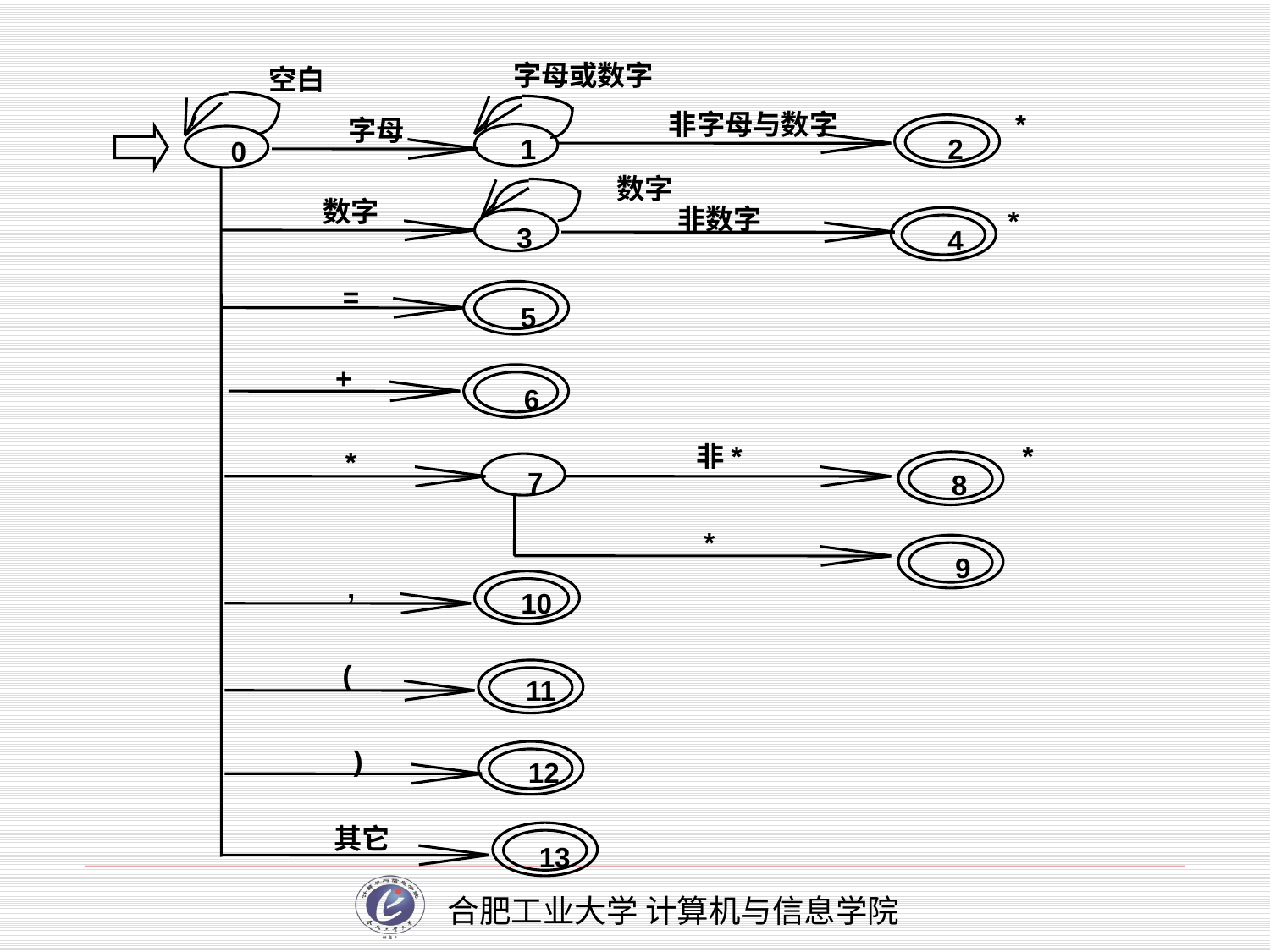

字母或数字
空白

非字母与数字
*

字母

1
2
0

数字

数字

非数字
*

3

4

=

5

+

6

非*
*
*

7

8

*

9

,

10

(

11

)

12

其它

13

18